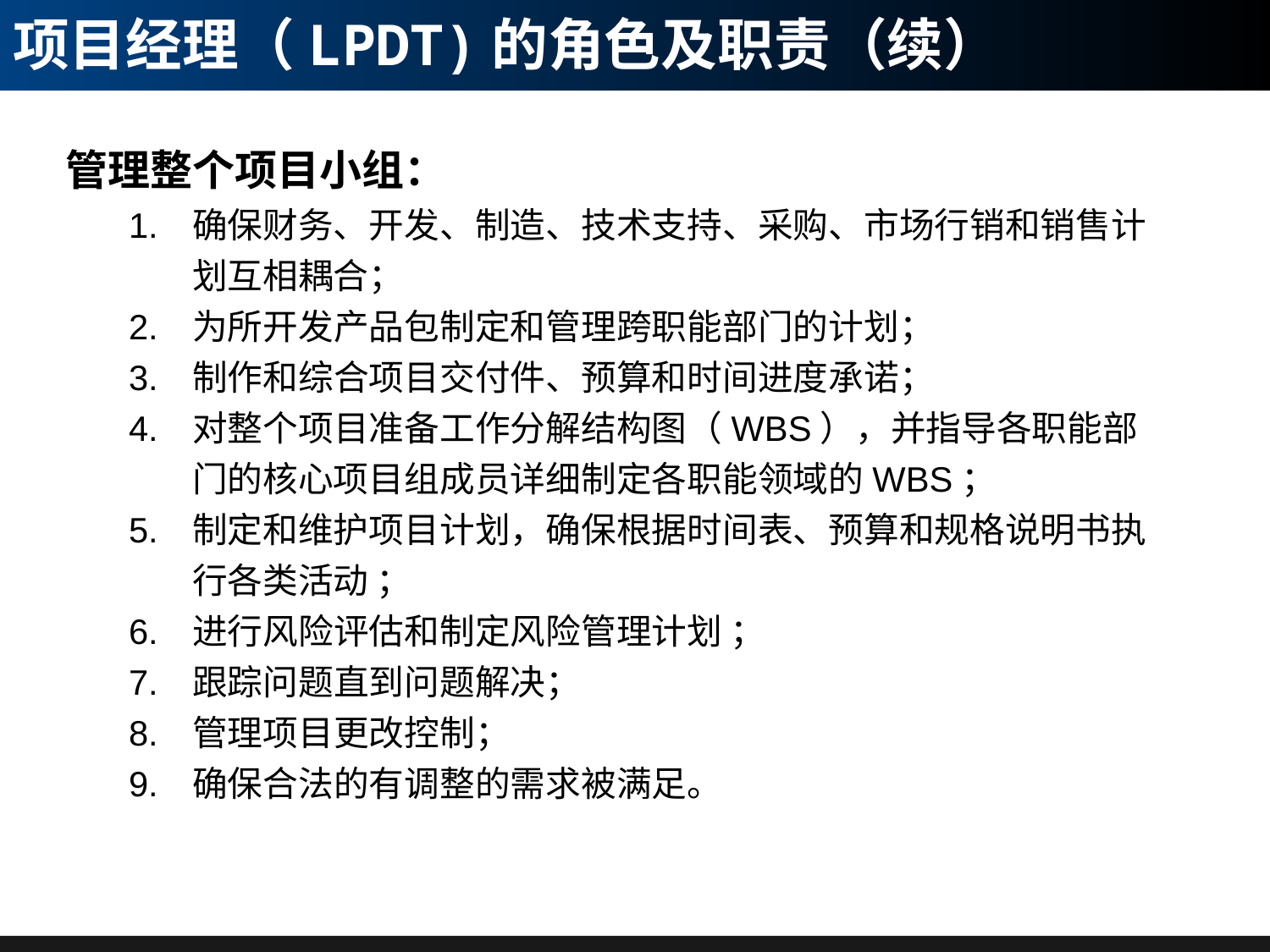

项目经理（LPDT)的角色及职责（续）
管理整个项目小组：
确保财务、开发、制造、技术支持、采购、市场行销和销售计划互相耦合；
为所开发产品包制定和管理跨职能部门的计划；
制作和综合项目交付件、预算和时间进度承诺；
对整个项目准备工作分解结构图（WBS），并指导各职能部门的核心项目组成员详细制定各职能领域的WBS；
制定和维护项目计划，确保根据时间表、预算和规格说明书执行各类活动 ；
进行风险评估和制定风险管理计划 ；
跟踪问题直到问题解决；
管理项目更改控制；
确保合法的有调整的需求被满足。